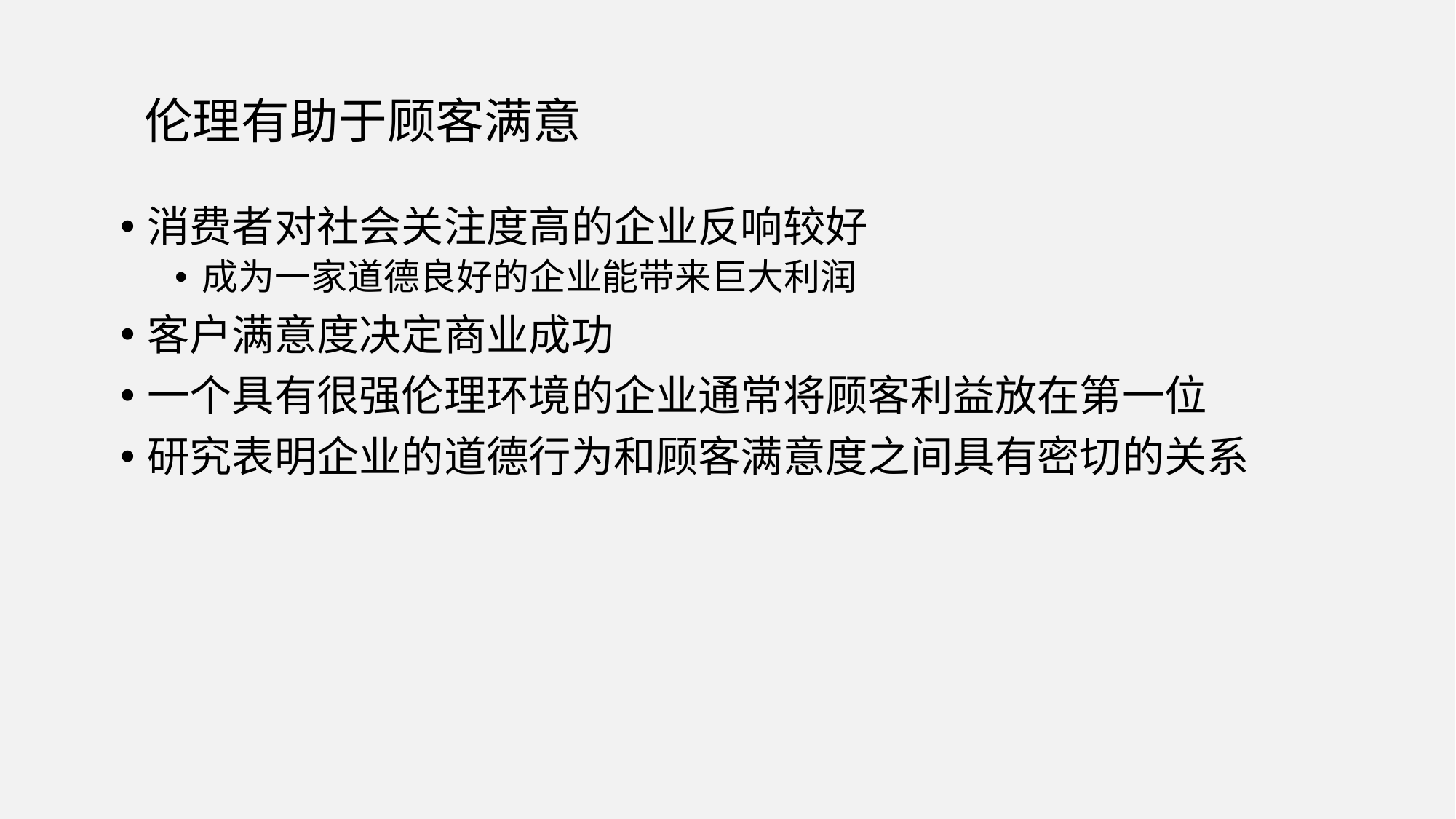

伦理有助于顾客满意
消费者对社会关注度高的企业反响较好
成为一家道德良好的企业能带来巨大利润
客户满意度决定商业成功
一个具有很强伦理环境的企业通常将顾客利益放在第一位
研究表明企业的道德行为和顾客满意度之间具有密切的关系